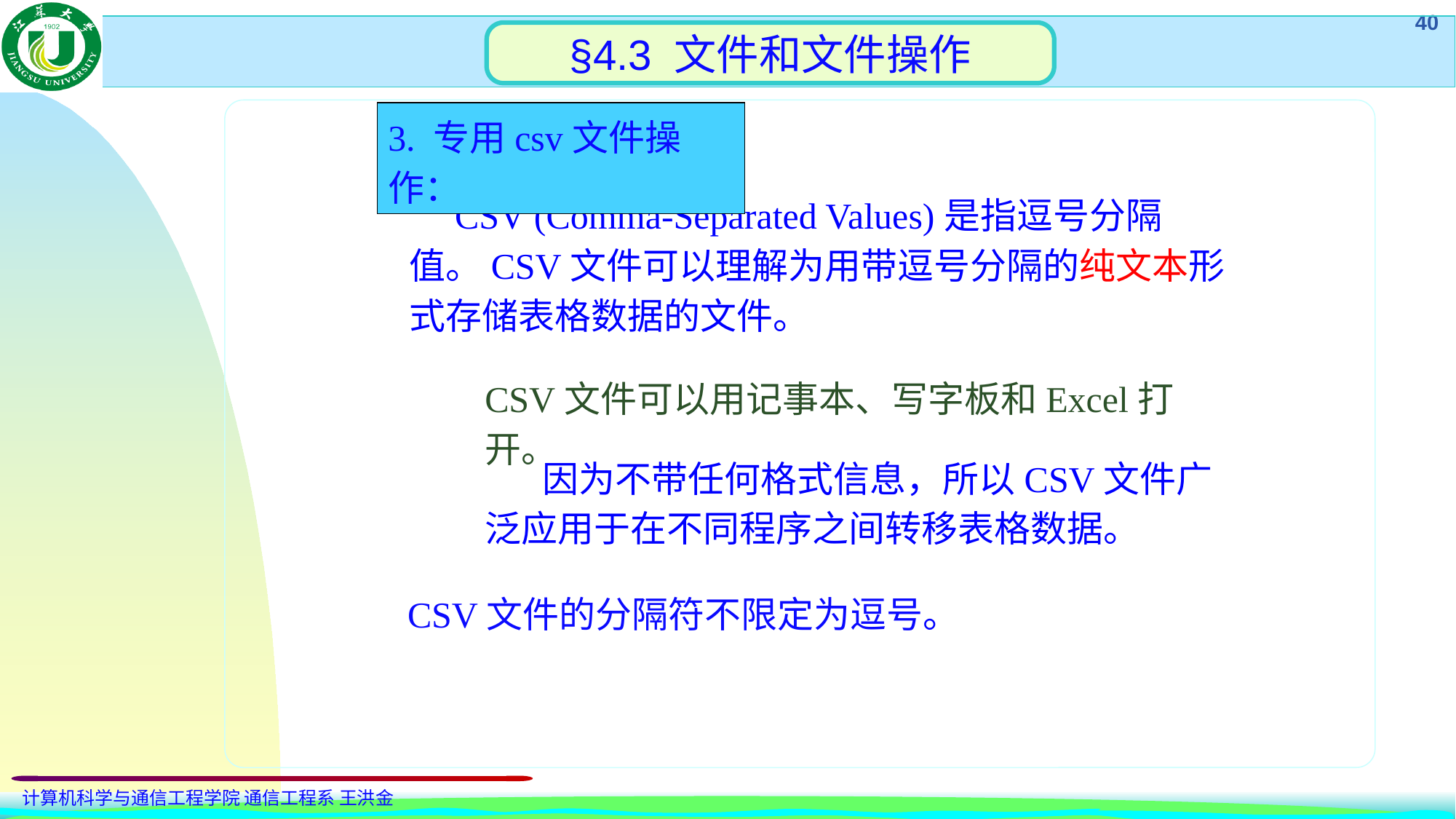

§4.3 文件和文件操作
3. 专用csv文件操作：
     CSV (Comma-Separated Values)是指逗号分隔值。CSV文件可以理解为用带逗号分隔的纯文本形式存储表格数据的文件。
CSV文件可以用记事本、写字板和Excel打开。
      因为不带任何格式信息，所以CSV文件广泛应用于在不同程序之间转移表格数据。
CSV文件的分隔符不限定为逗号。